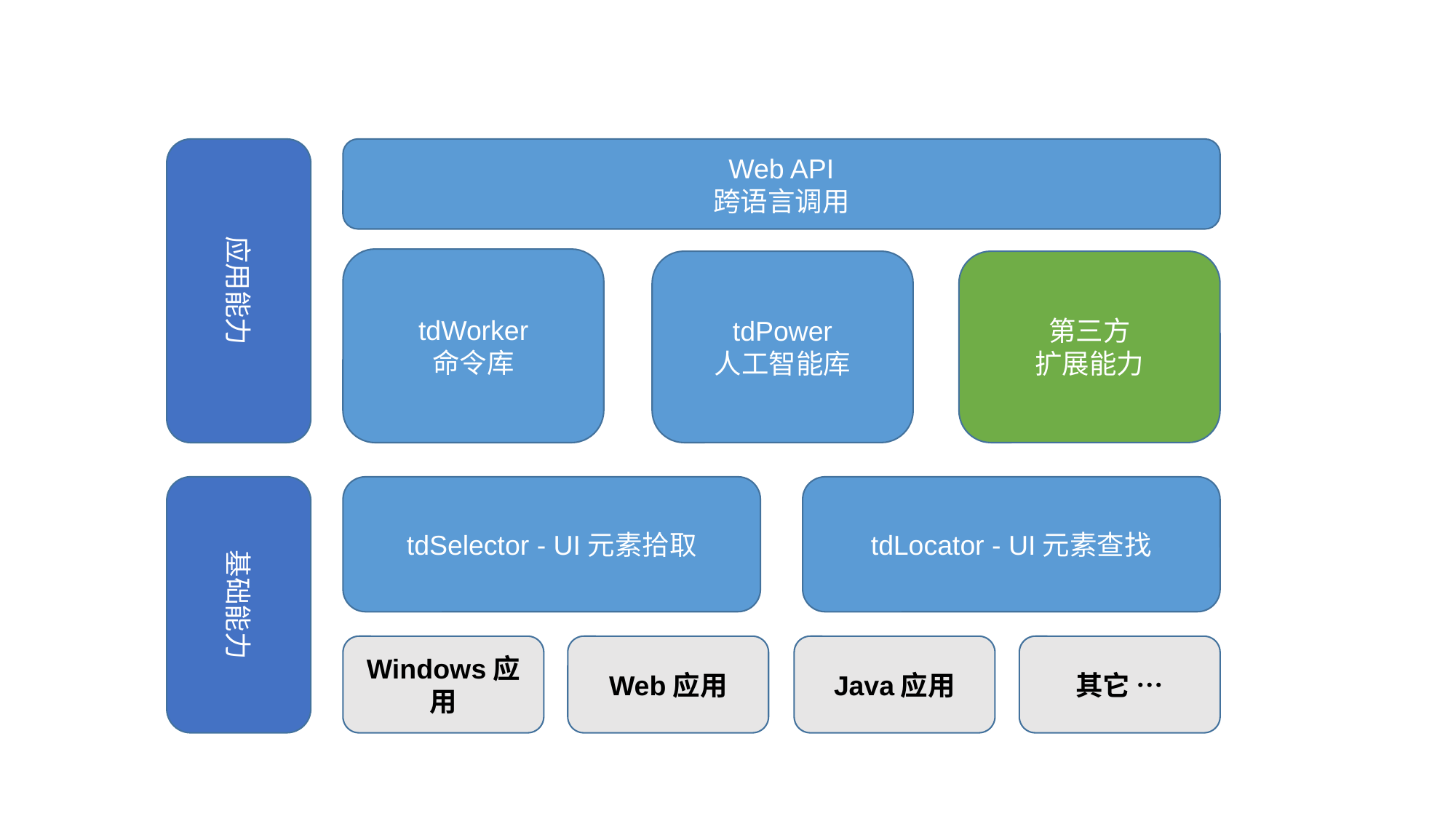

应用能力
Web API
跨语言调用
tdWorker
命令库
第三方
扩展能力
tdPower
人工智能库
基础能力
tdSelector - UI元素拾取
tdLocator - UI元素查找
Windows应用
Web应用
Java应用
其它 …